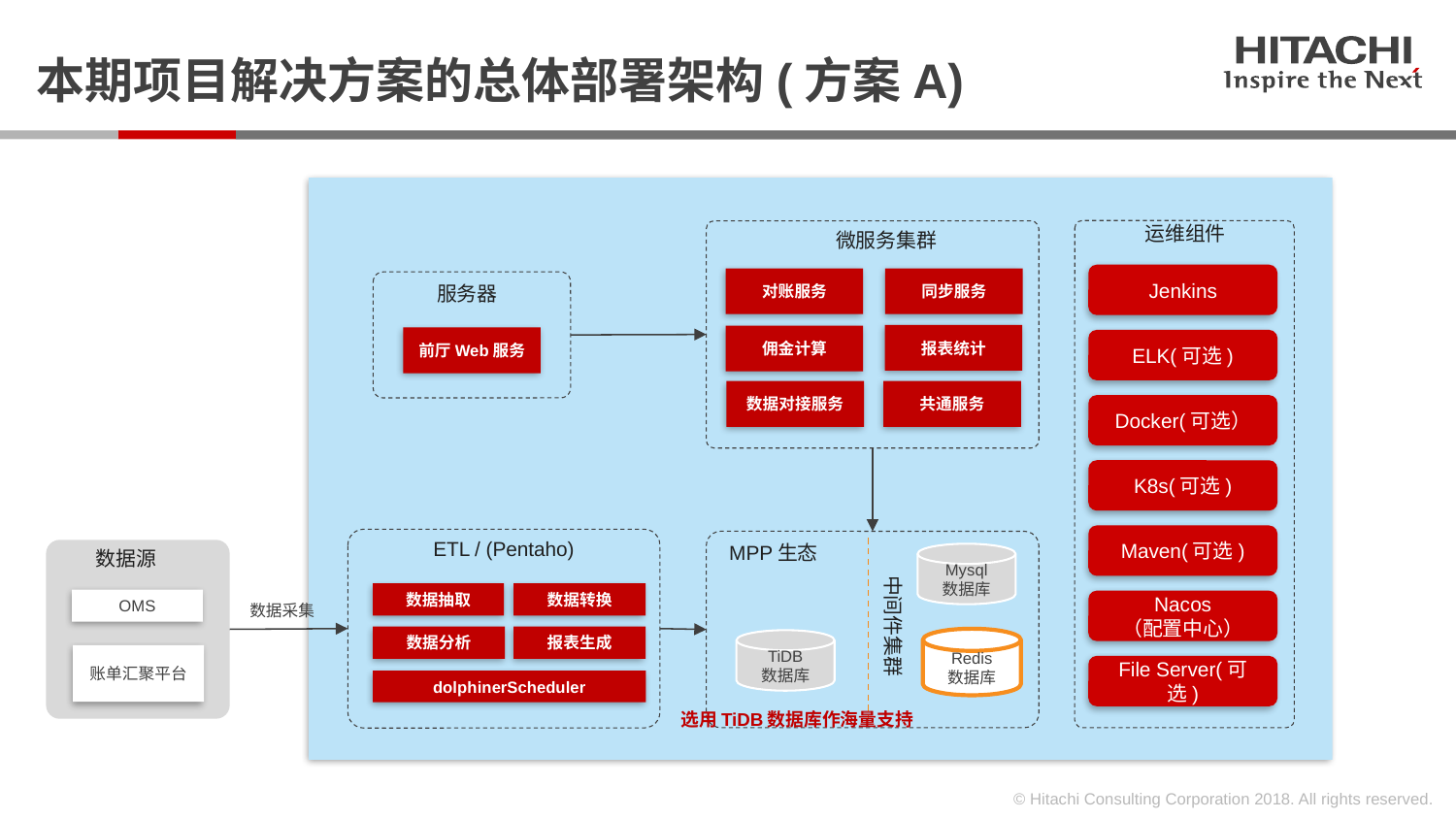

本期项目解决方案的总体部署架构(方案A)

运维组件

微服务集群

Jenkins
对账服务
同步服务

服务器
报表统计
佣金计算
前厅Web服务
ELK(可选)
数据对接服务
共通服务
Docker(可选）
K8s(可选)
Maven(可选)

ETL / (Pentaho)

MPP生态
数据源

Mysql
数据库
中间件集群
数据抽取
数据转换
OMS
Nacos
（配置中心）
数据采集
数据分析
报表生成
Redis
数据库
TiDB
数据库
账单汇聚平台
File Server(可选)
dolphinerScheduler
选用TiDB数据库作海量支持